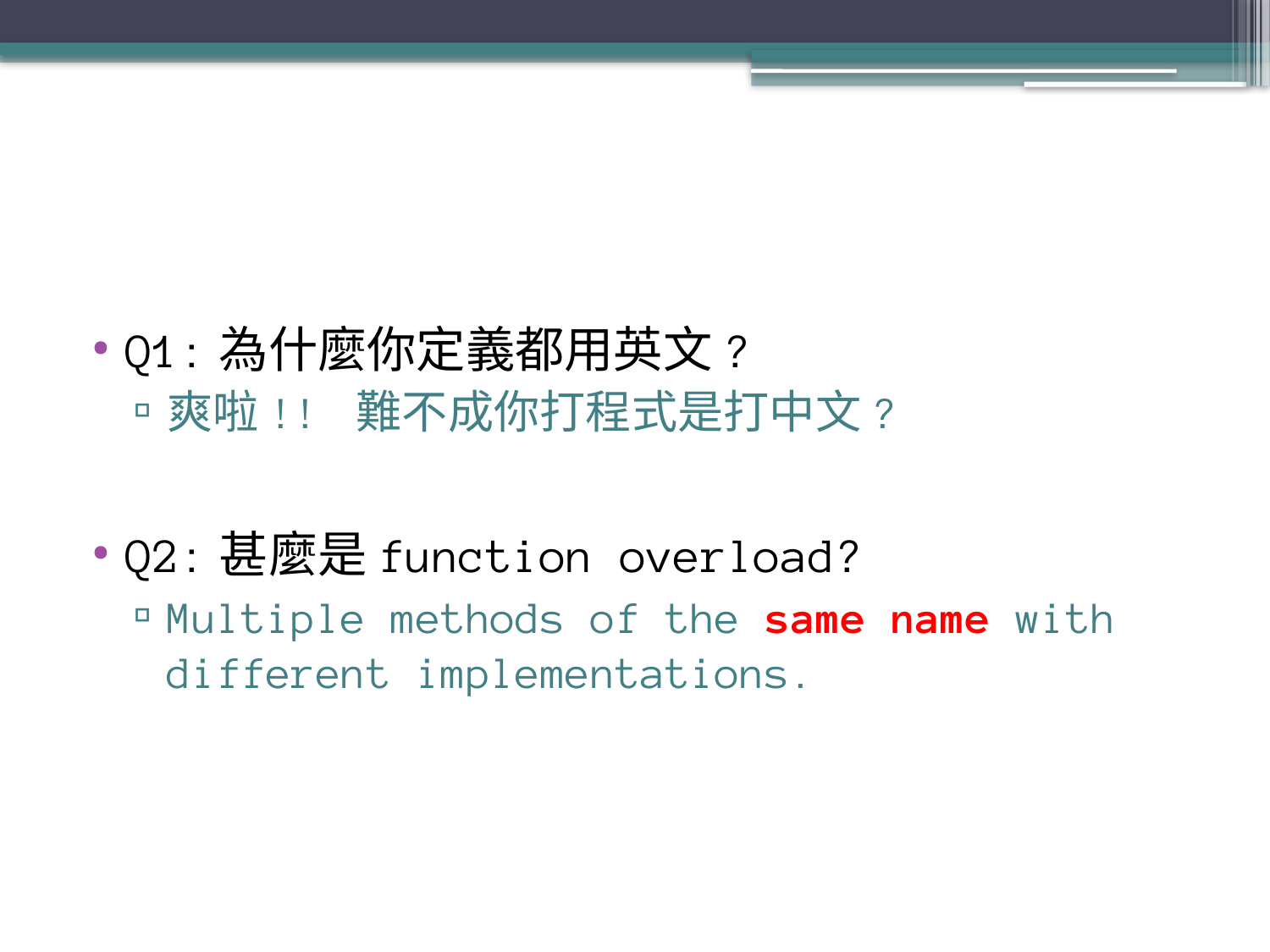

#
Q1:為什麼你定義都用英文?
爽啦!! 難不成你打程式是打中文?

Q2:甚麼是function overload?
Multiple methods of the same name with different implementations.